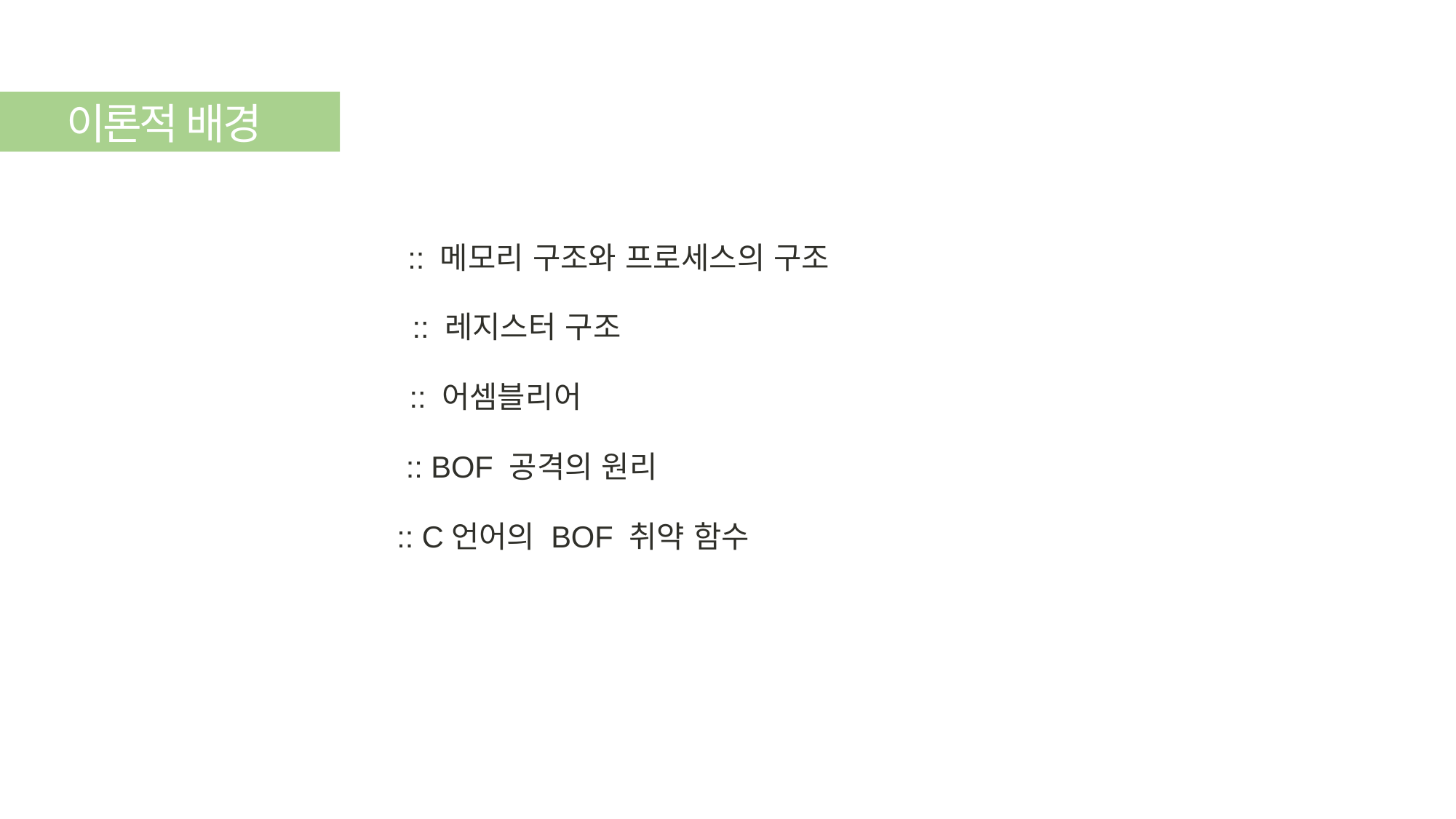

이론적 배경

:: 메모리 구조와 프로세스의 구조
:: 레지스터 구조
:: 어셈블리어
:: BOF 공격의 원리
:: C언어의 BOF 취약 함수